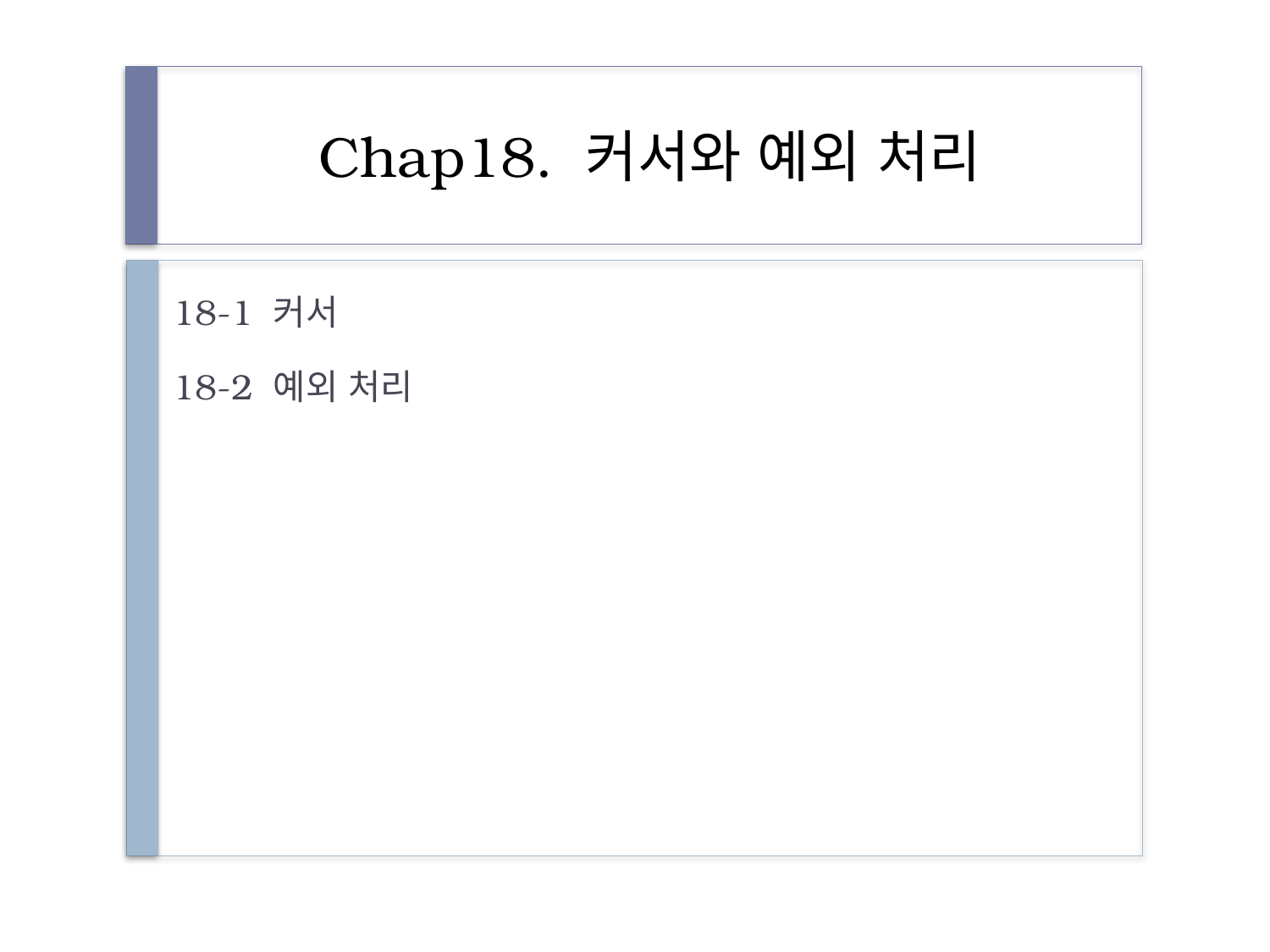

# Chap18. 커서와 예외 처리
18-1 커서
18-2 예외 처리